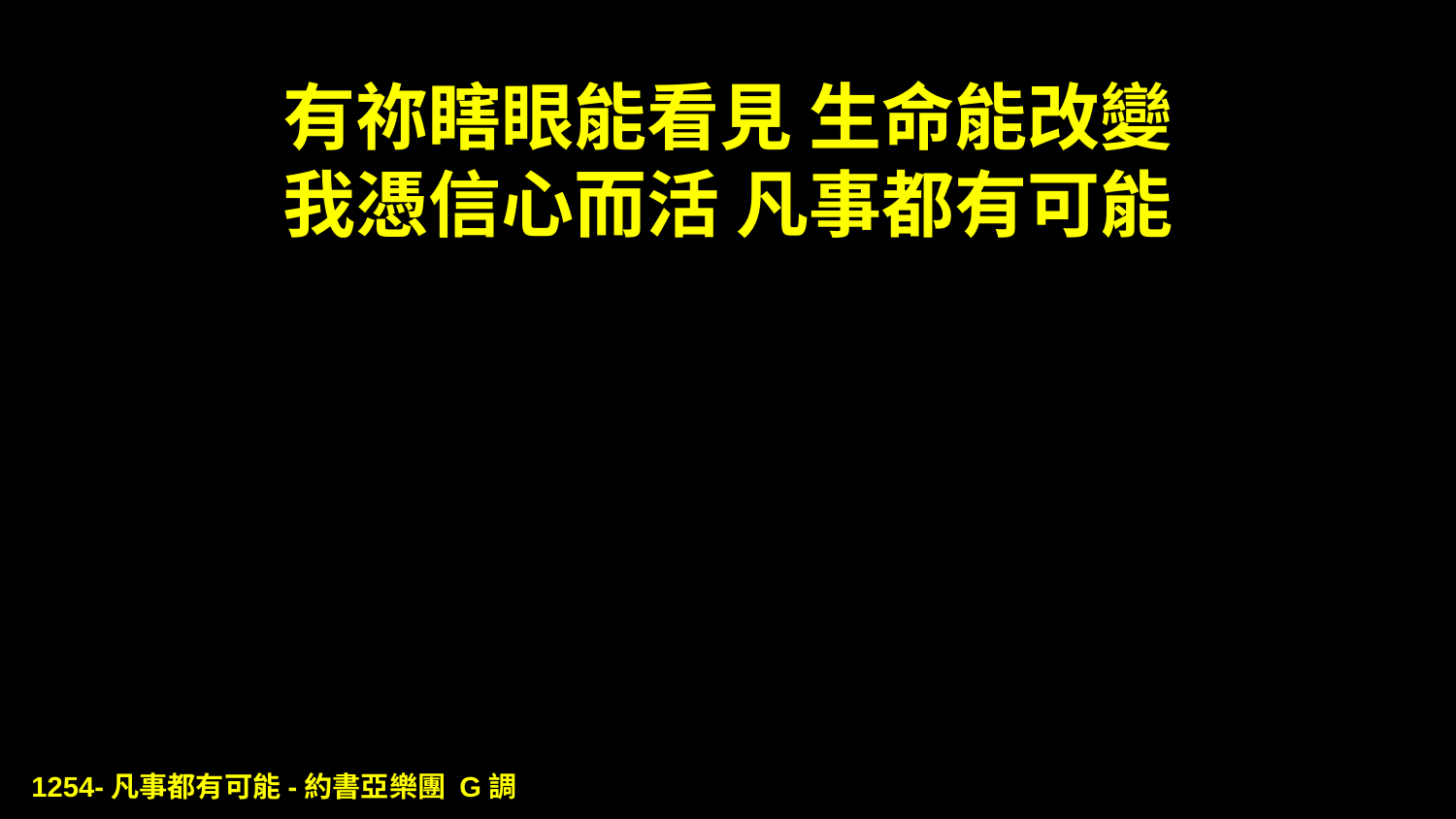

# 有祢瞎眼能看見 生命能改變 我憑信心而活 凡事都有可能
1254-凡事都有可能-約書亞樂團 G調